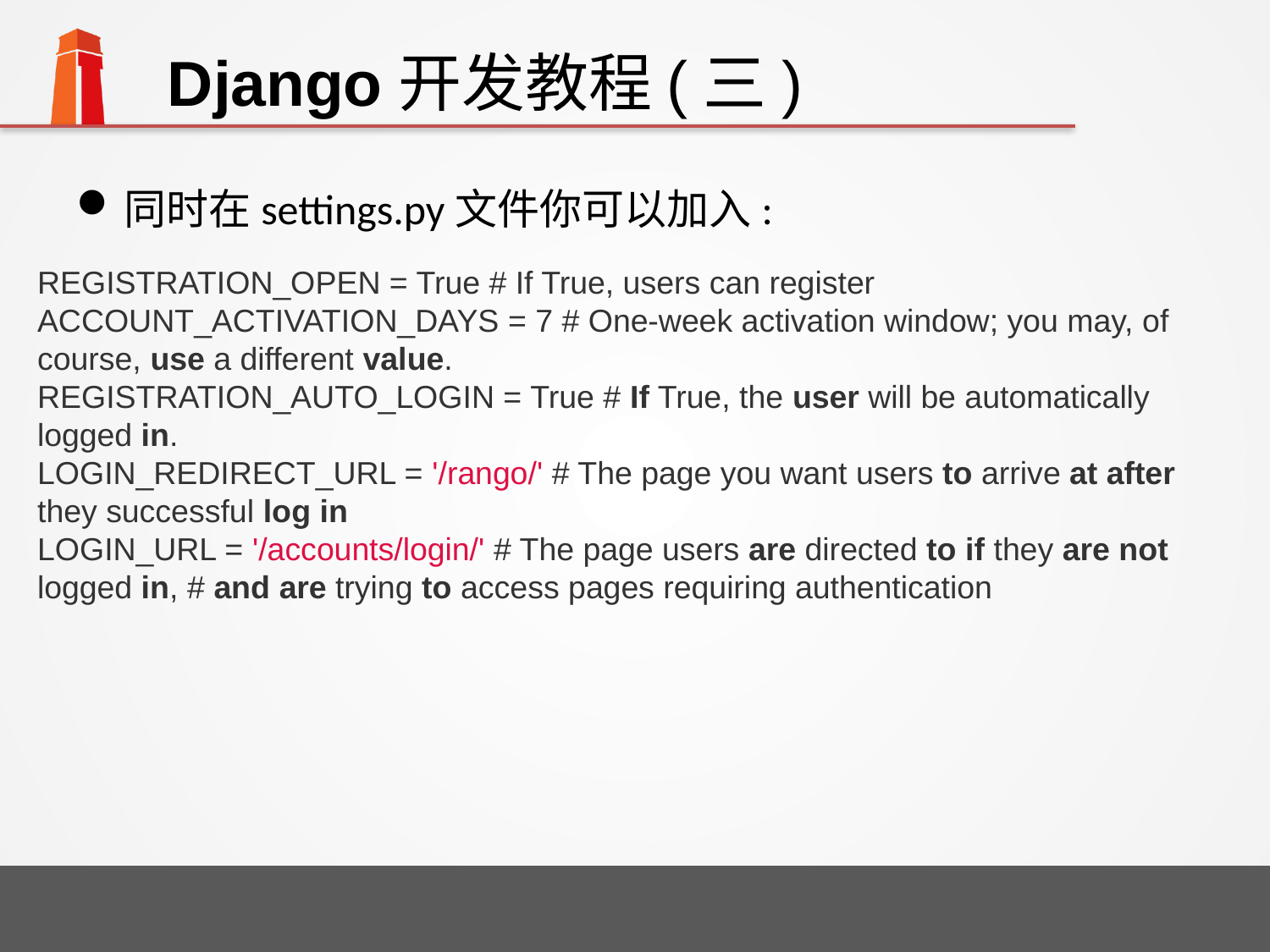

# Django开发教程(三)
同时在settings.py文件你可以加入:

REGISTRATION_OPEN = True # If True, users can register
ACCOUNT_ACTIVATION_DAYS = 7 # One-week activation window; you may, of course, use a different value.
REGISTRATION_AUTO_LOGIN = True # If True, the user will be automatically logged in.
LOGIN_REDIRECT_URL = '/rango/' # The page you want users to arrive at after they successful log in
LOGIN_URL = '/accounts/login/' # The page users are directed to if they are not logged in, # and are trying to access pages requiring authentication